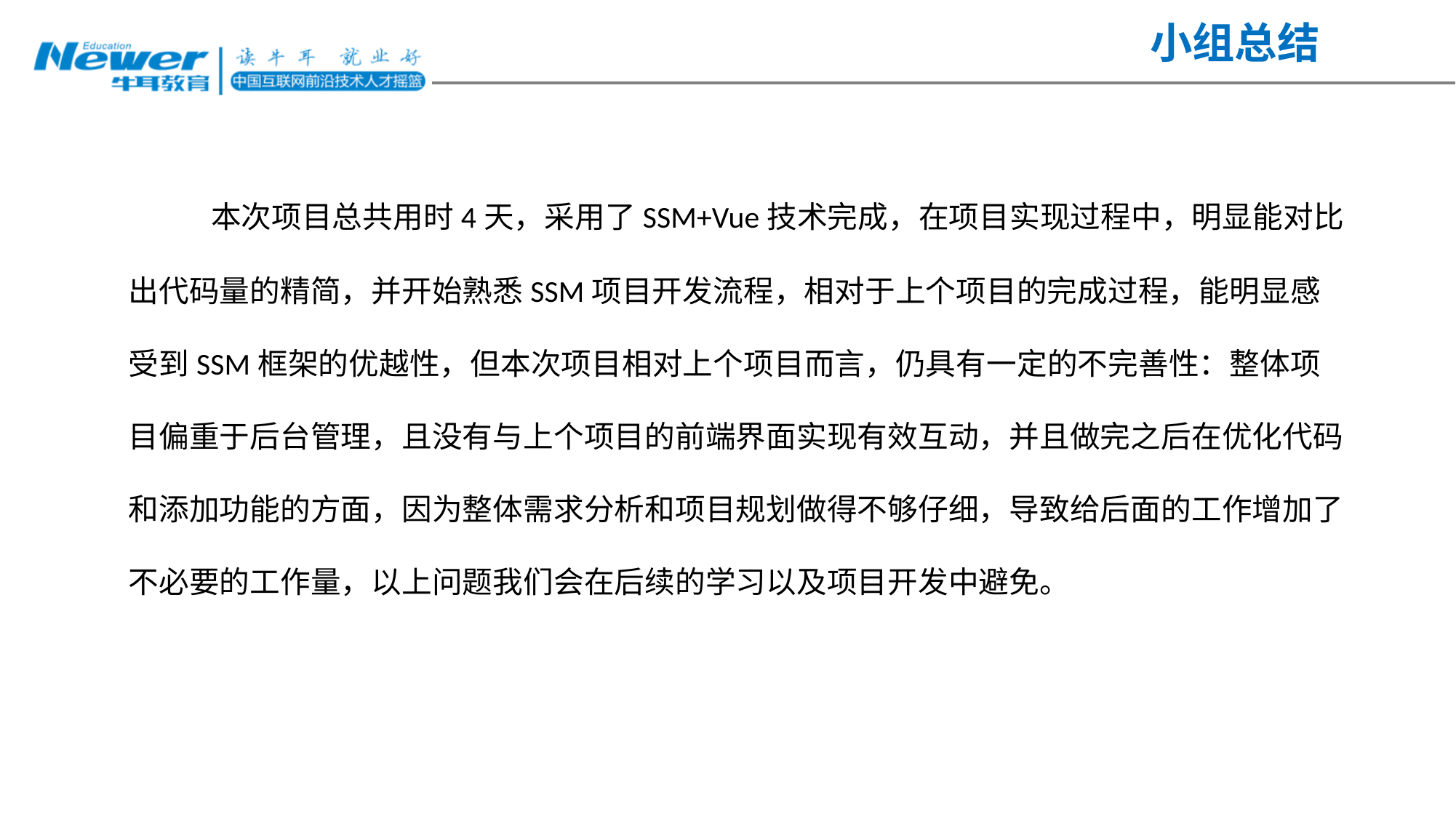

小组总结
         本次项目总共用时4天，采用了SSM+Vue技术完成，在项目实现过程中，明显能对比出代码量的精简，并开始熟悉SSM项目开发流程，相对于上个项目的完成过程，能明显感受到SSM框架的优越性，但本次项目相对上个项目而言，仍具有一定的不完善性：整体项目偏重于后台管理，且没有与上个项目的前端界面实现有效互动，并且做完之后在优化代码和添加功能的方面，因为整体需求分析和项目规划做得不够仔细，导致给后面的工作增加了不必要的工作量，以上问题我们会在后续的学习以及项目开发中避免。